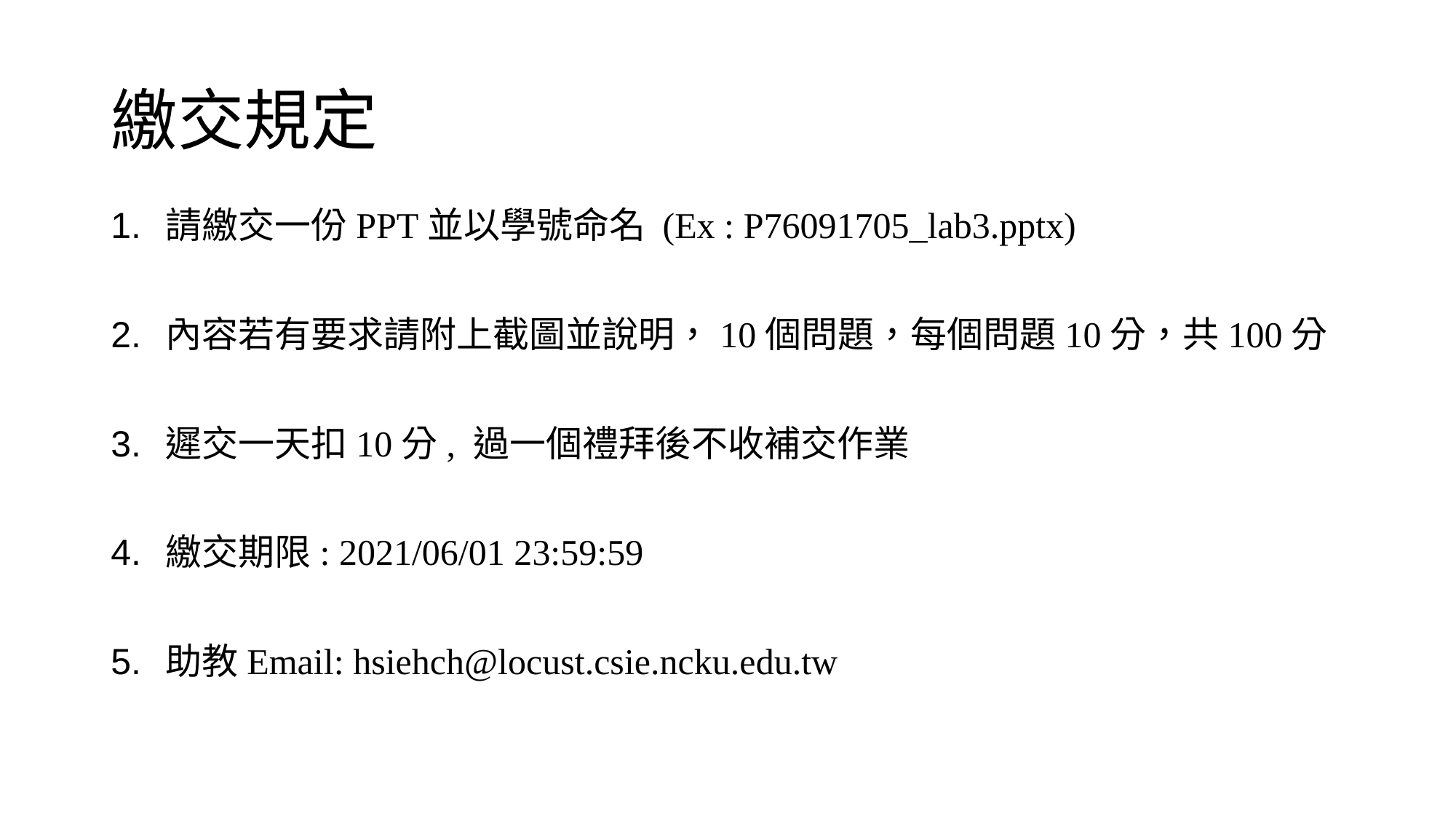

# 繳交規定
請繳交一份PPT並以學號命名 (Ex : P76091705_lab3.pptx)

內容若有要求請附上截圖並說明，10個問題，每個問題10分，共100分

遲交一天扣10分, 過一個禮拜後不收補交作業

繳交期限: 2021/06/01 23:59:59

助教Email: hsiehch@locust.csie.ncku.edu.tw